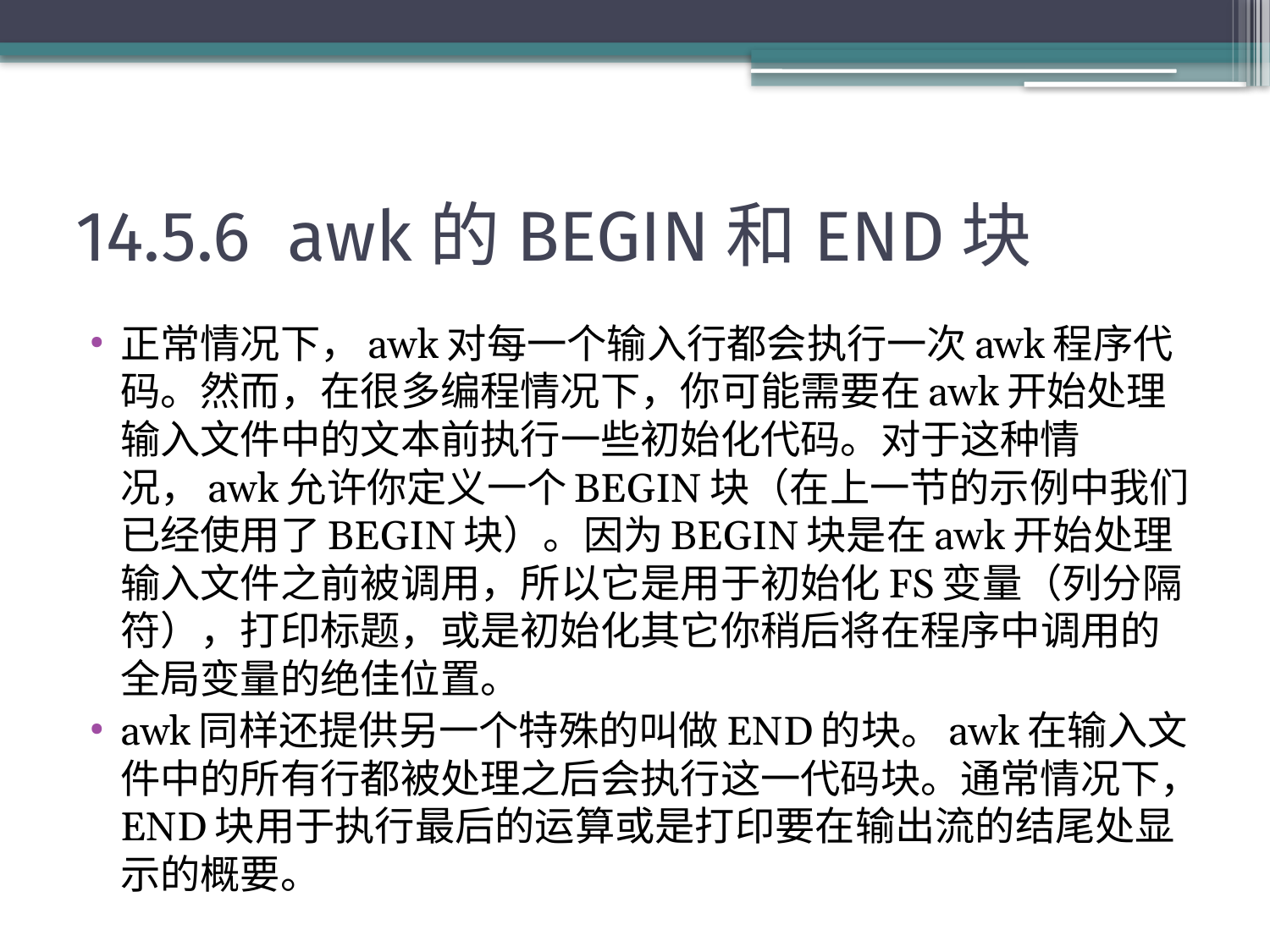

# 14.5.6  awk的BEGIN和END块
正常情况下，awk对每一个输入行都会执行一次awk程序代码。然而，在很多编程情况下，你可能需要在awk开始处理输入文件中的文本前执行一些初始化代码。对于这种情况，awk允许你定义一个BEGIN块（在上一节的示例中我们已经使用了BEGIN块）。因为BEGIN块是在awk开始处理输入文件之前被调用，所以它是用于初始化FS变量（列分隔符），打印标题，或是初始化其它你稍后将在程序中调用的全局变量的绝佳位置。
awk同样还提供另一个特殊的叫做END的块。awk在输入文件中的所有行都被处理之后会执行这一代码块。通常情况下，END块用于执行最后的运算或是打印要在输出流的结尾处显示的概要。